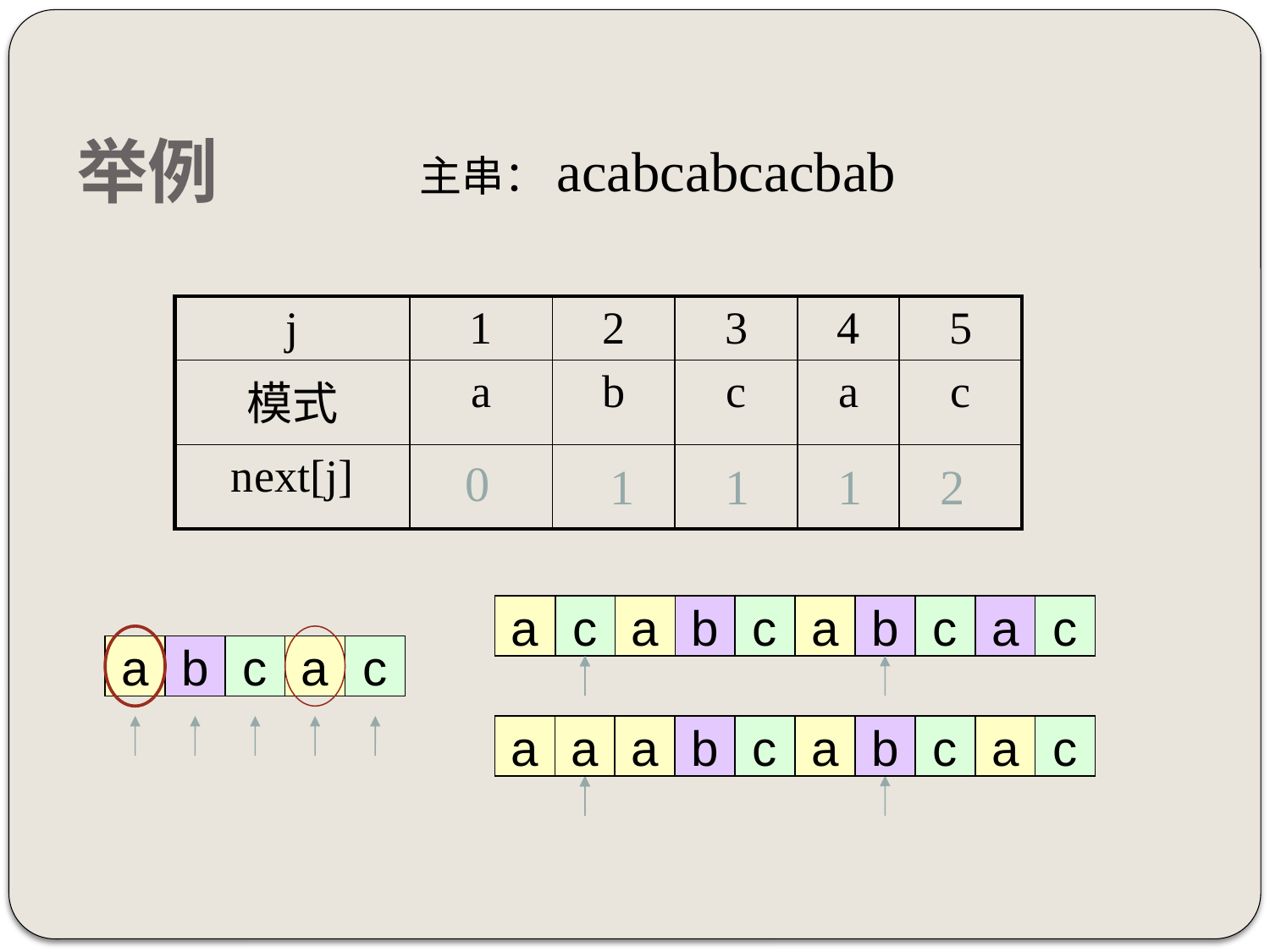

# 举例
主串：acabcabcacbab

| j | 1 | 2 | 3 | 4 | 5 |
| --- | --- | --- | --- | --- | --- |
| 模式 | a | b | c | a | c |
| next[j] |  |  |  |  |  |
0
1
1
1
2
a
c
a
b
c
a
b
c
a
c

a
b
c
a
c

a
b
c
a
c
a
b
c
a
c
a
b
c
a
c
a
b
c
a
c
a
b
c
a
c